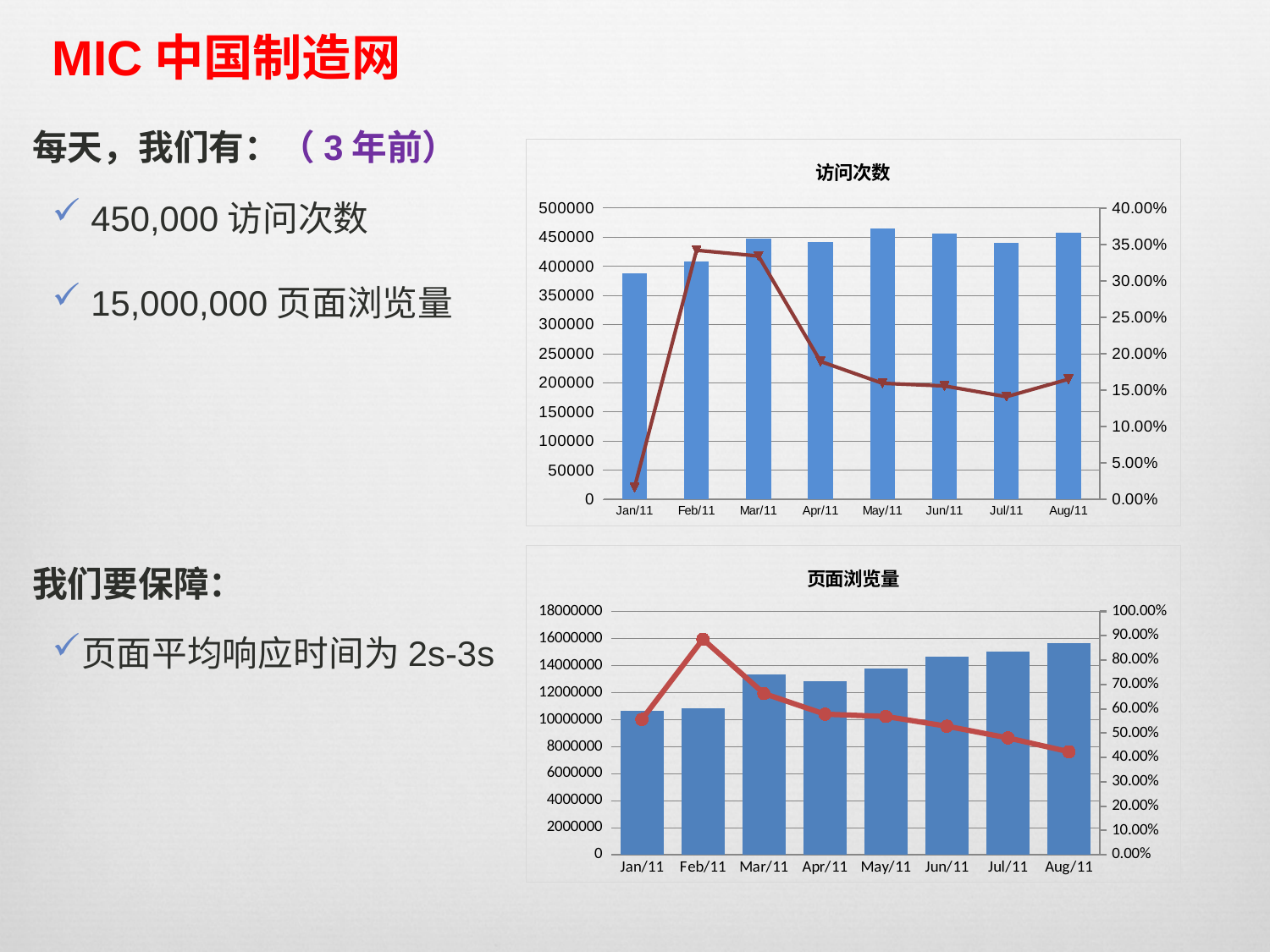

MIC中国制造网
每天，我们有：（3年前）

### Chart: 访问次数

| Category | 日均Visits | 同比增长趋势 |
|---|---|---|
| 40544 | 387519.5161290321 | 0.016522556906319184 |
| 40575 | 408220.53571428574 | 0.34212842575091 |
| 40603 | 447956.16129032255 | 0.33428055898067893 |
| 40634 | 442025.9666666667 | 0.18953445199815291 |
| 40664 | 465062.6129032258 | 0.15951909800192576 |
| 40695 | 456534.8333333362 | 0.15586339656972625 |
| 40725 | 440970.22580645164 | 0.1411080221695922 |
| 40756 | 458173.77419354836 | 0.16509608971331902 |
 450,000访问次数

 15,000,000页面浏览量

### Chart: 页面浏览量

| Category | 日均Pageviews | 同比增长趋势 |
|---|---|---|
| 40544 | 10619041.51612902 | 0.5562024023850687 |
| 40575 | 10861650.607142853 | 0.8857838041678727 |
| 40603 | 13340687.354838816 | 0.6628527096924679 |
| 40634 | 12839521.633333333 | 0.5777459061958953 |
| 40664 | 13758252.935483878 | 0.5682396246448412 |
| 40695 | 14642011.5 | 0.5281454967037301 |
| 40725 | 15022609.193548387 | 0.4801858148700953 |
| 40756 | 15656281.645161279 | 0.4235611140804927 |
我们要保障：
页面平均响应时间为2s-3s